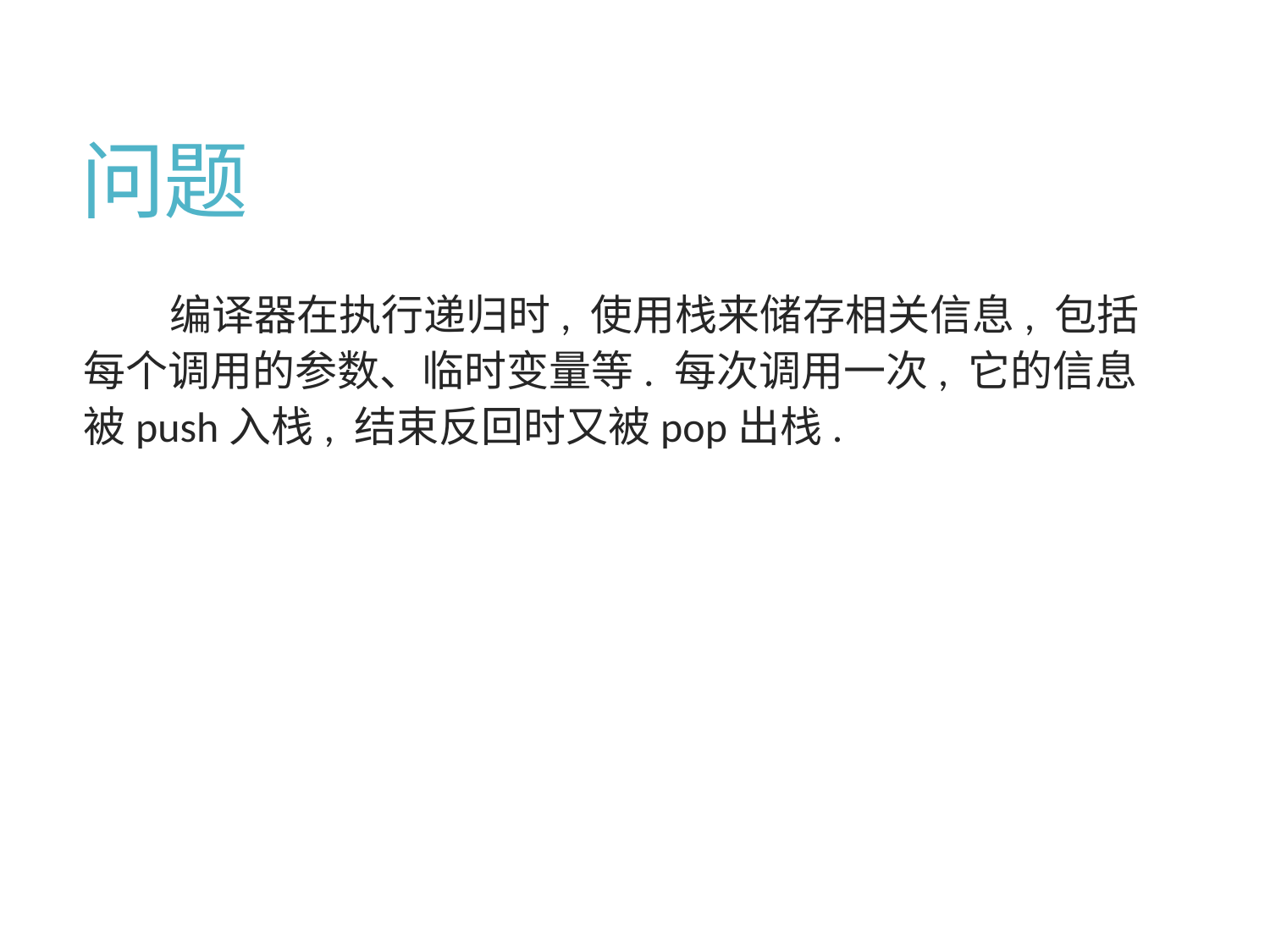

# 问题
        编译器在执行递归时, 使用栈来储存相关信息, 包括每个调用的参数、临时变量等. 每次调用一次, 它的信息被push入栈, 结束反回时又被pop出栈.